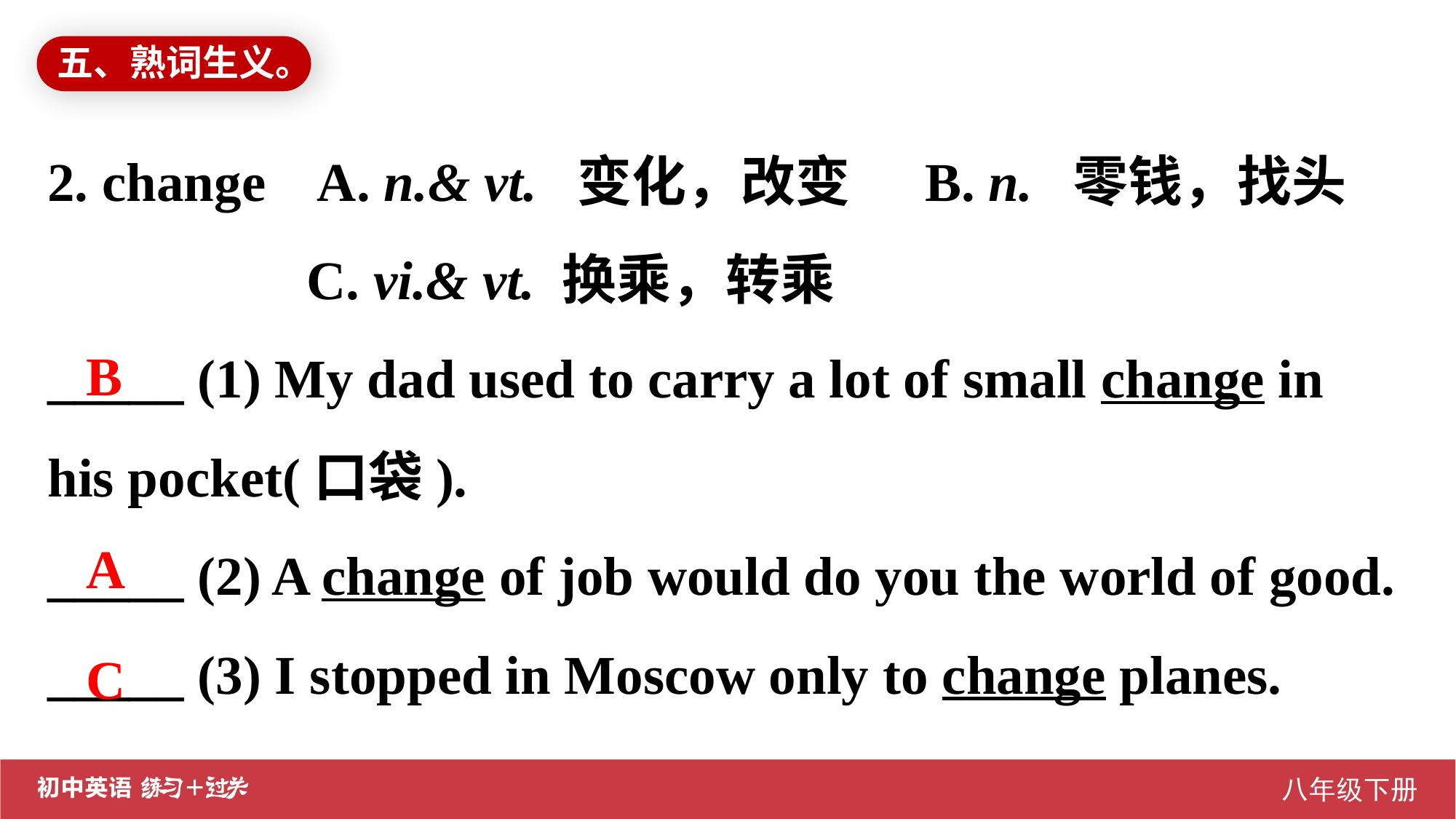

五、熟词生义。

2. change    A. n.& vt.  变化，改变     B. n.  零钱，找头
                   C. vi.& vt. 换乘，转乘
_____ (1) My dad used to carry a lot of small change in his pocket(口袋).
_____ (2) A change of job would do you the world of good.
_____ (3) I stopped in Moscow only to change planes.
B
A
C